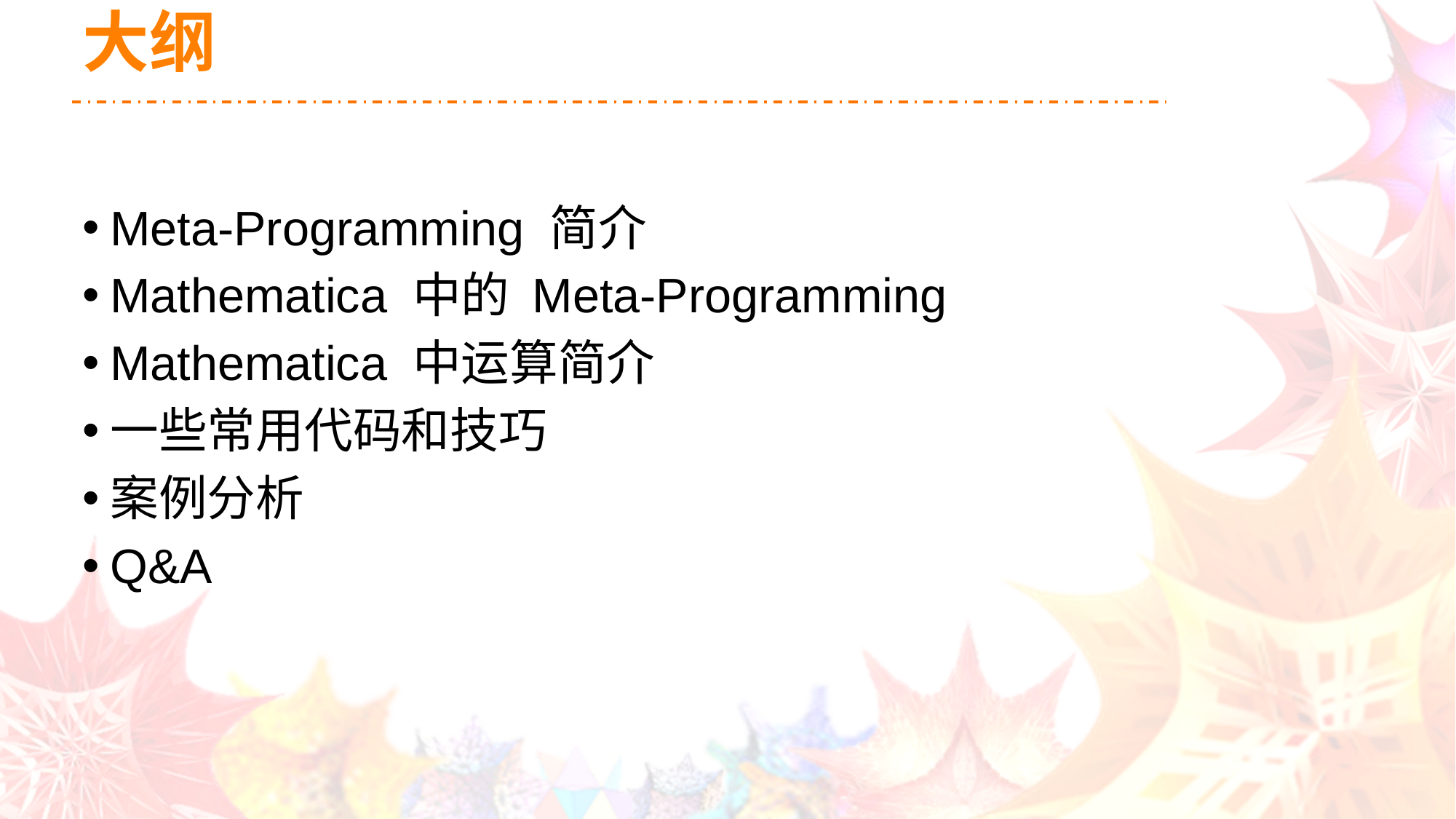

# 大纲

Meta-Programming 简介
Mathematica 中的 Meta-Programming
Mathematica 中运算简介
一些常用代码和技巧
案例分析
Q&A